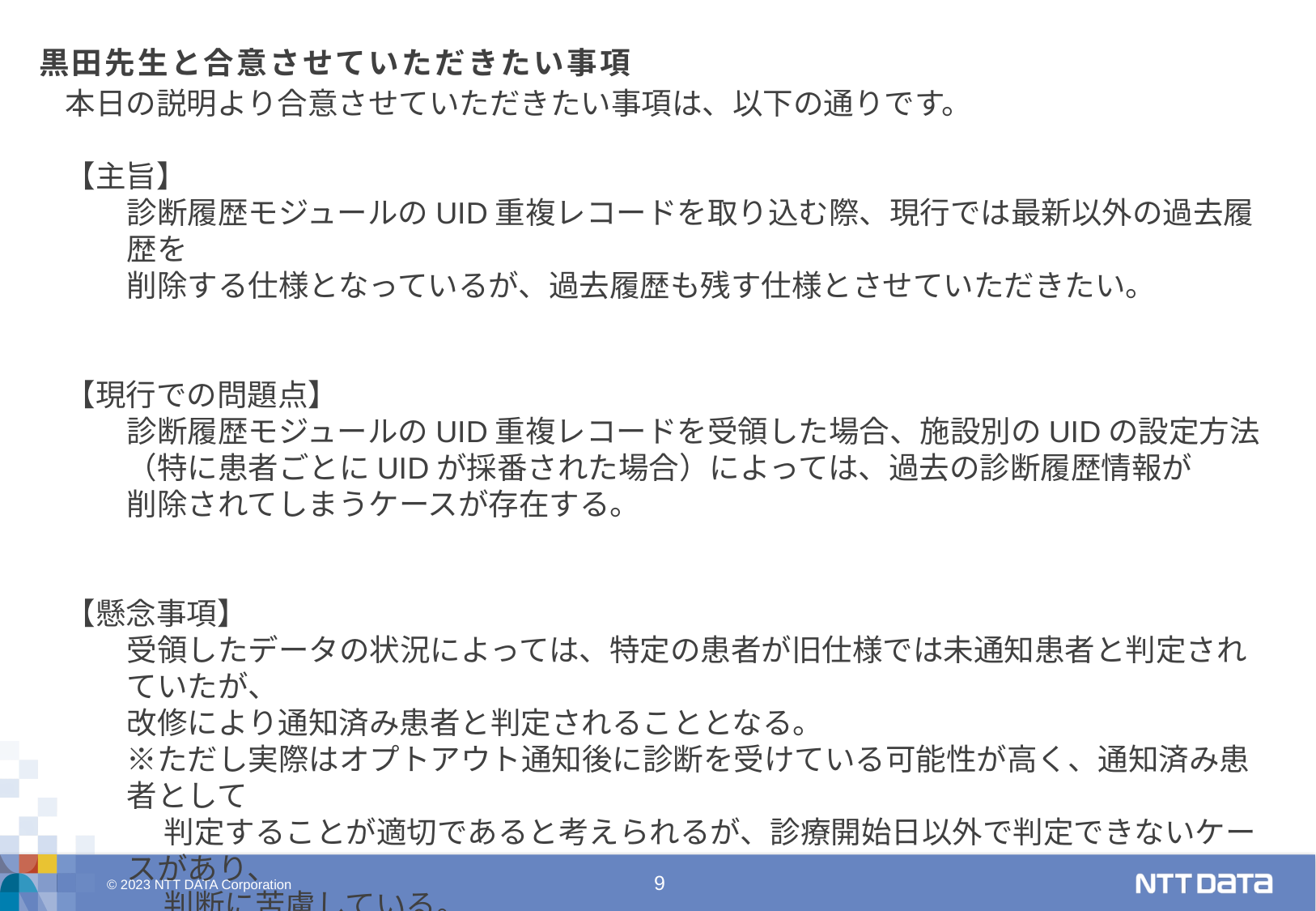

# 黒田先生と合意させていただきたい事項

本日の説明より合意させていただきたい事項は、以下の通りです。
【主旨】
診断履歴モジュールのUID重複レコードを取り込む際、現行では最新以外の過去履歴を
削除する仕様となっているが、過去履歴も残す仕様とさせていただきたい。

【現行での問題点】
診断履歴モジュールのUID重複レコードを受領した場合、施設別のUIDの設定方法
（特に患者ごとにUIDが採番された場合）によっては、過去の診断履歴情報が
削除されてしまうケースが存在する。

【懸念事項】
受領したデータの状況によっては、特定の患者が旧仕様では未通知患者と判定されていたが、
改修により通知済み患者と判定されることとなる。
※ただし実際はオプトアウト通知後に診断を受けている可能性が高く、通知済み患者として
　 判定することが適切であると考えられるが、診療開始日以外で判定できないケースがあり、
　 判断に苦慮している。